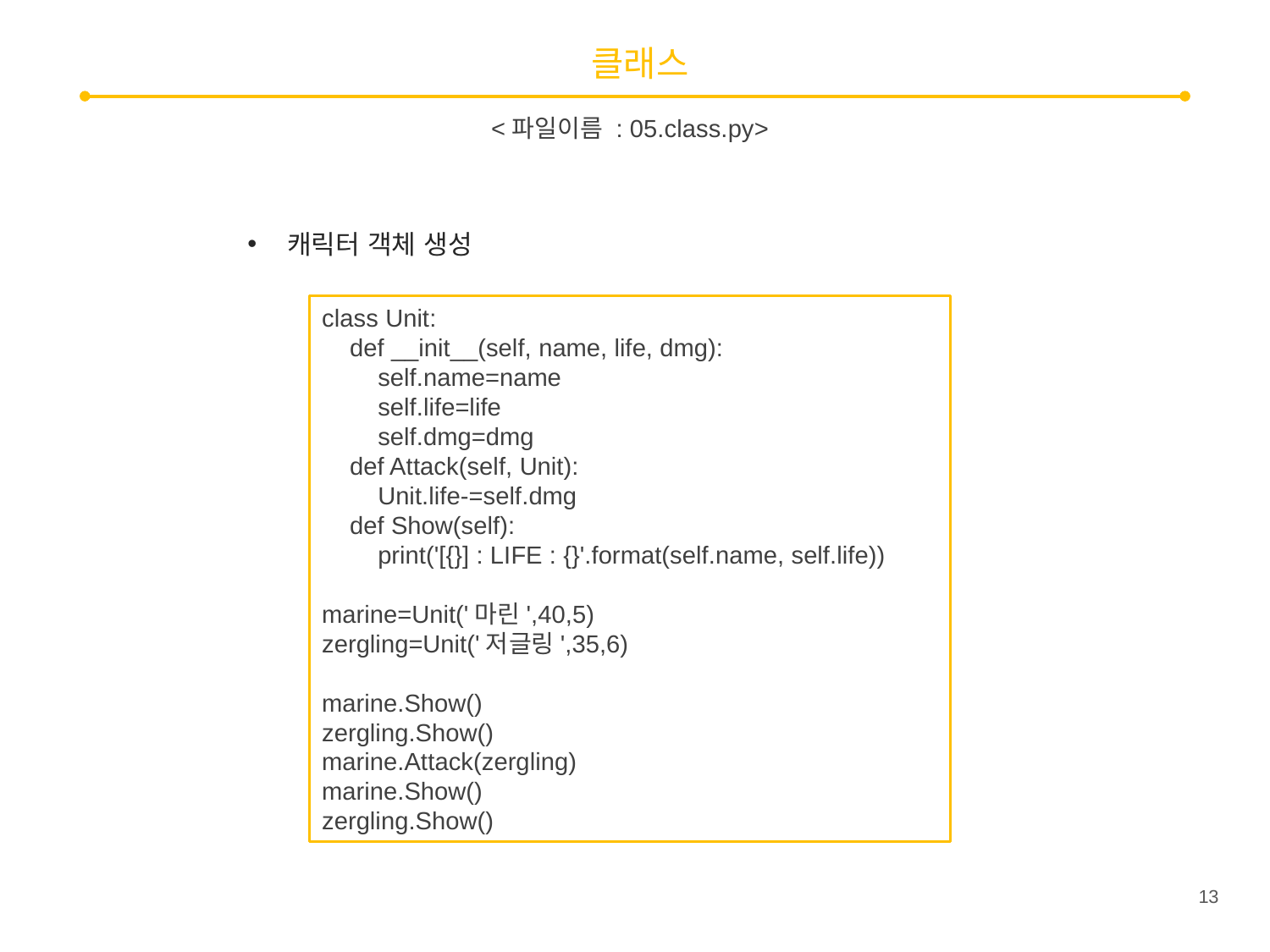

# 클래스
<파일이름 : 05.class.py>
캐릭터 객체 생성
class Unit:
    def __init__(self, name, life, dmg):
        self.name=name
        self.life=life
        self.dmg=dmg
    def Attack(self, Unit):
        Unit.life-=self.dmg
    def Show(self):
        print('[{}] : LIFE : {}'.format(self.name, self.life))

marine=Unit('마린',40,5)
zergling=Unit('저글링',35,6)

marine.Show()
zergling.Show()
marine.Attack(zergling)
marine.Show()
zergling.Show()